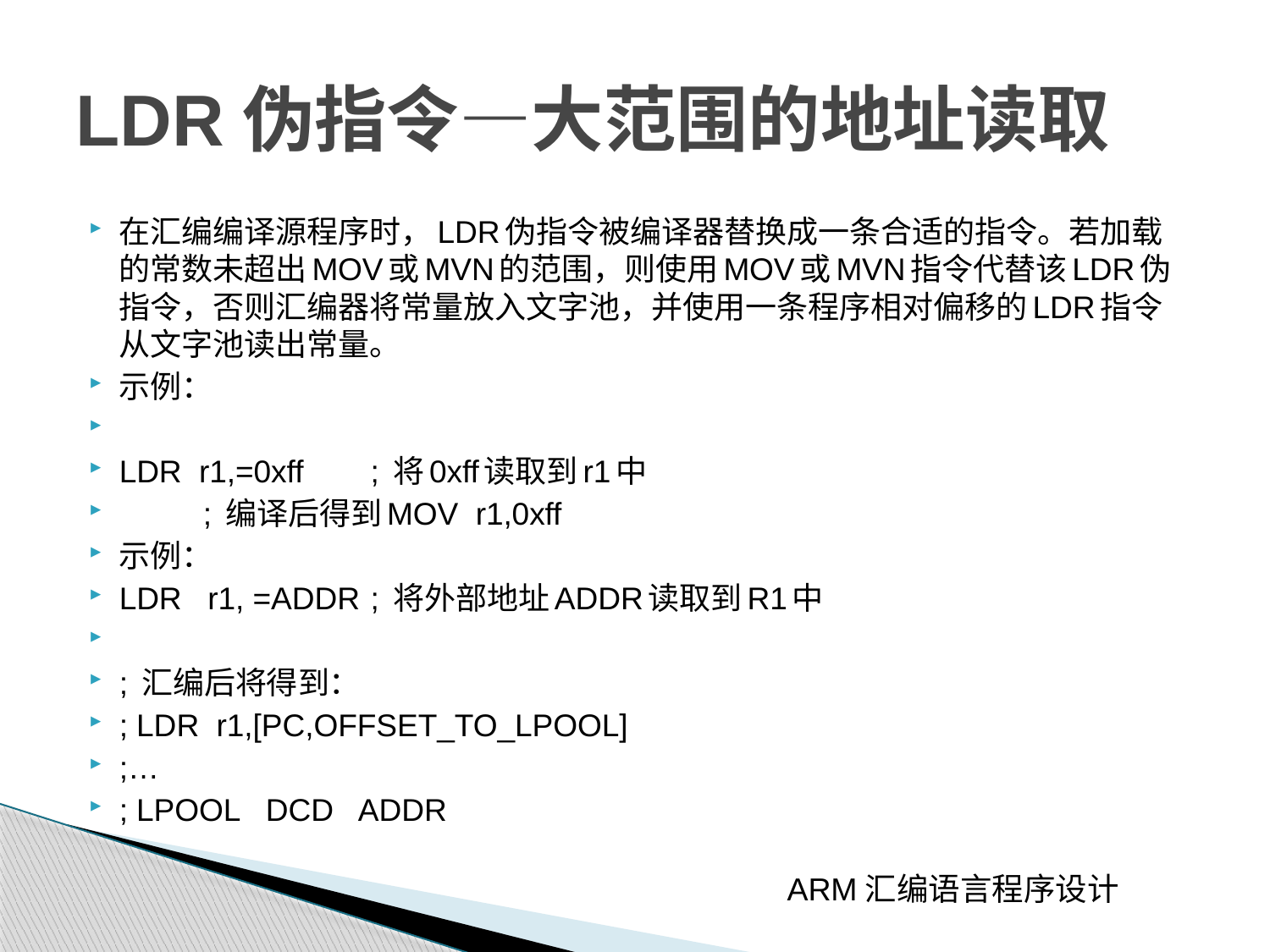

# LDR伪指令—大范围的地址读取
在汇编编译源程序时，LDR伪指令被编译器替换成一条合适的指令。若加载的常数未超出MOV或MVN的范围，则使用MOV或MVN指令代替该LDR伪指令，否则汇编器将常量放入文字池，并使用一条程序相对偏移的LDR指令从文字池读出常量。
示例：

LDR  r1,=0xff	; 将0xff读取到r1中
	; 编译后得到MOV  r1,0xff
示例：
LDR   r1, =ADDR	; 将外部地址ADDR读取到R1中

; 汇编后将得到：
; LDR  r1,[PC,OFFSET_TO_LPOOL]
;…
; LPOOL   DCD   ADDR

         ARM汇编语言程序设计